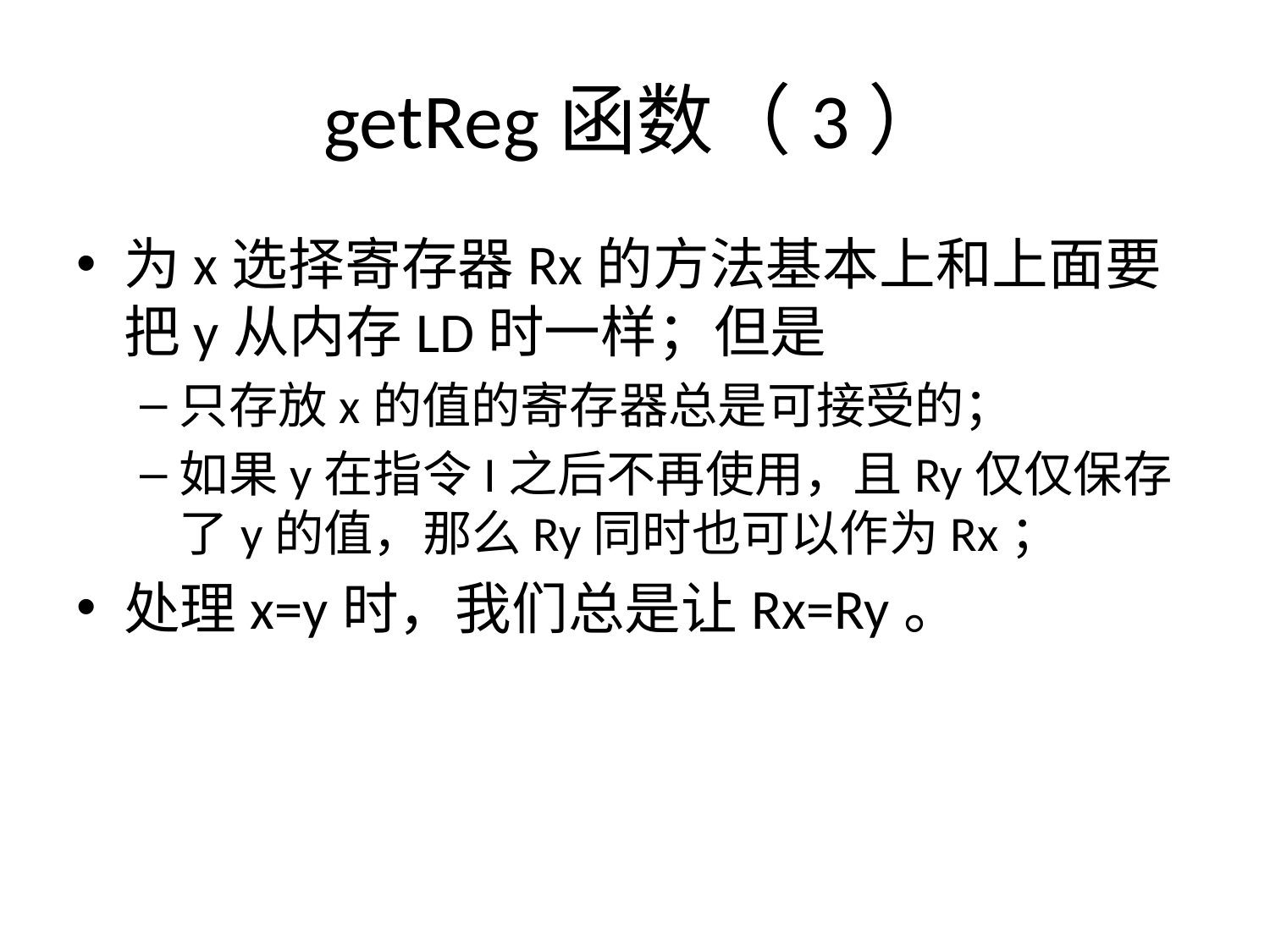

# getReg函数（3）
为x选择寄存器Rx的方法基本上和上面要把y从内存LD时一样；但是
只存放x的值的寄存器总是可接受的；
如果y在指令I之后不再使用，且Ry仅仅保存了y的值，那么Ry同时也可以作为Rx；
处理x=y时，我们总是让Rx=Ry。